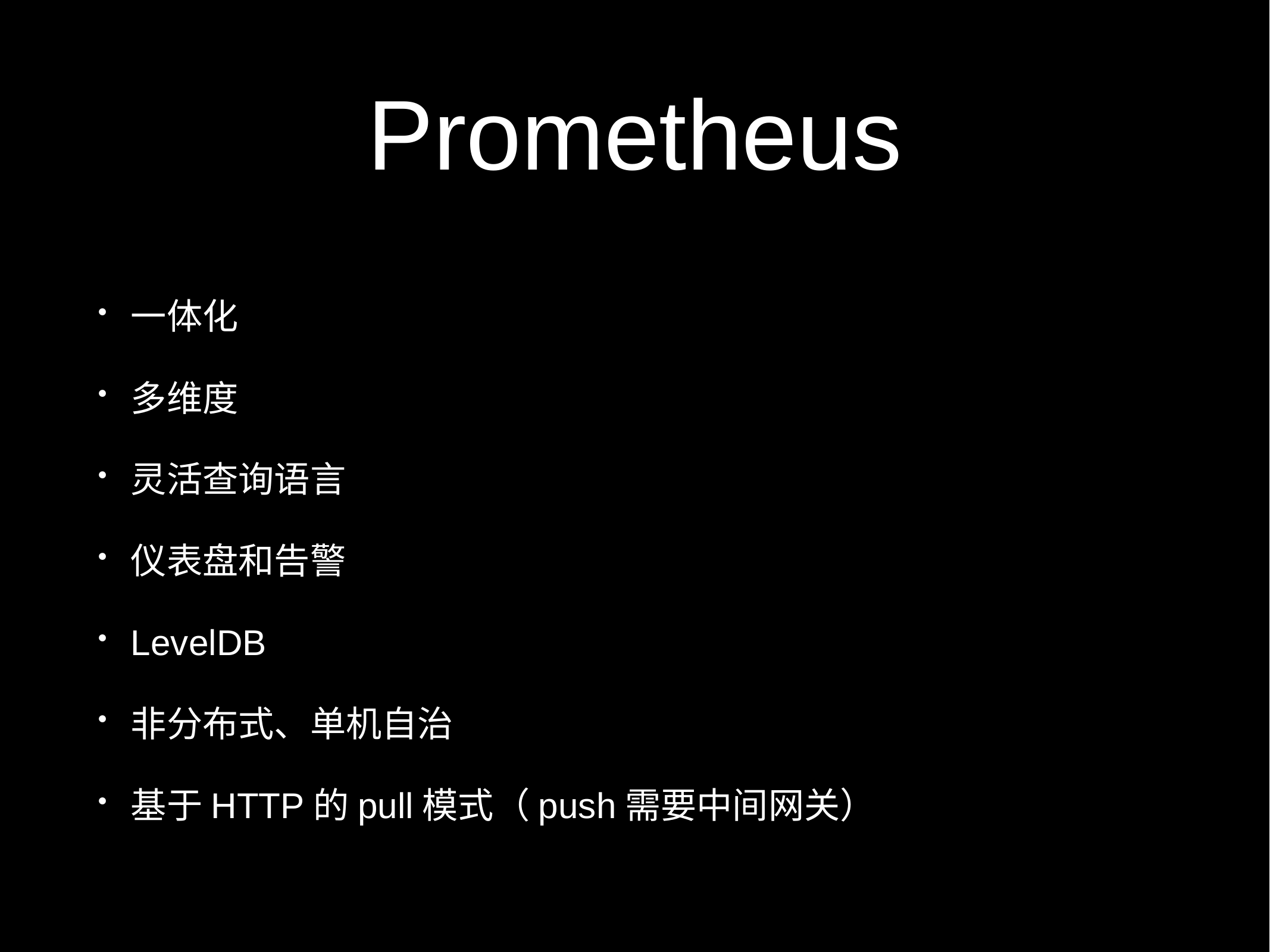

# Prometheus
一体化
多维度
灵活查询语言
仪表盘和告警
LevelDB
非分布式、单机自治
基于HTTP的pull模式（push需要中间网关）